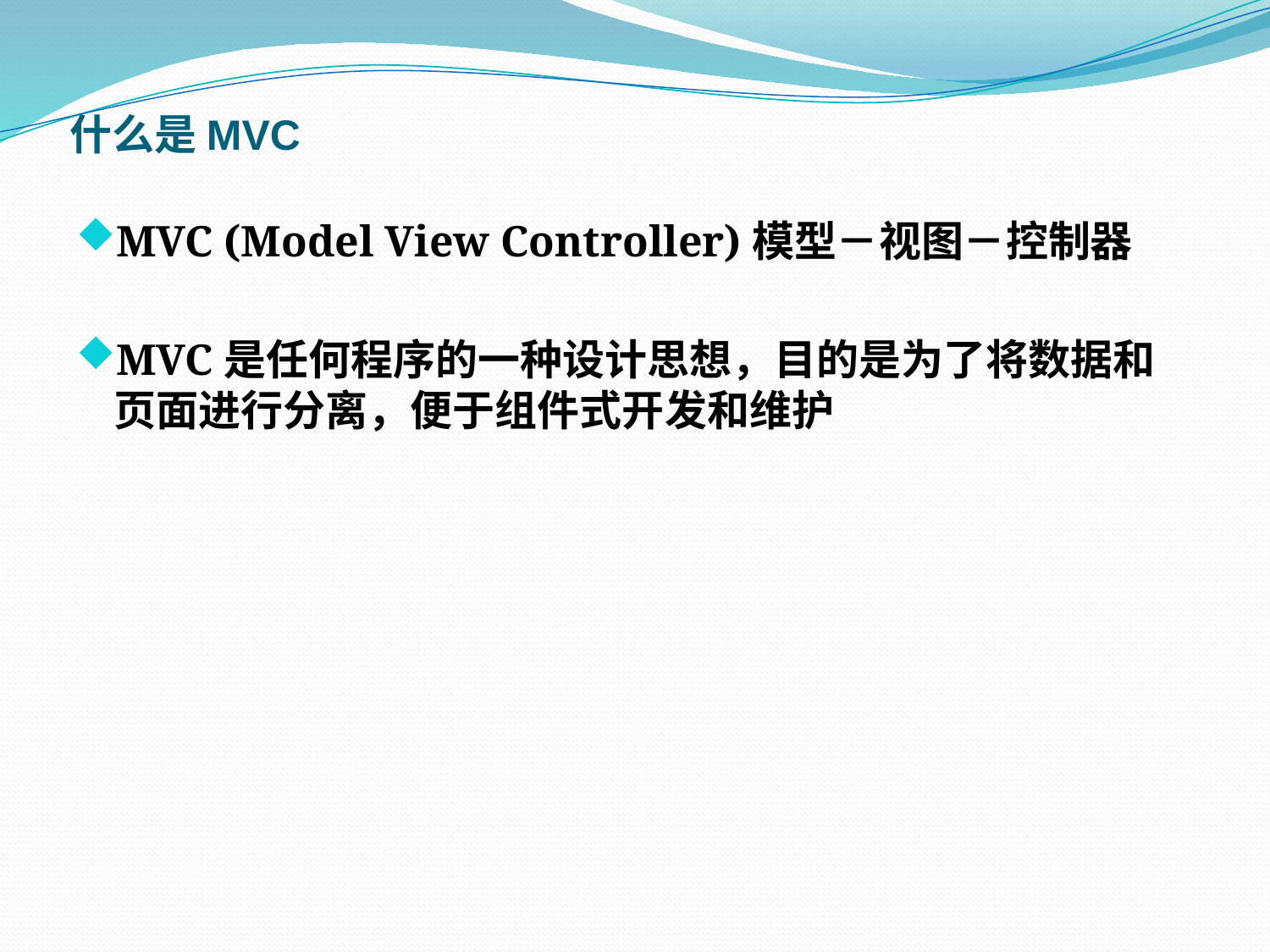

# 什么是MVC
MVC (Model View Controller)模型－视图－控制器

MVC是任何程序的一种设计思想，目的是为了将数据和页面进行分离，便于组件式开发和维护